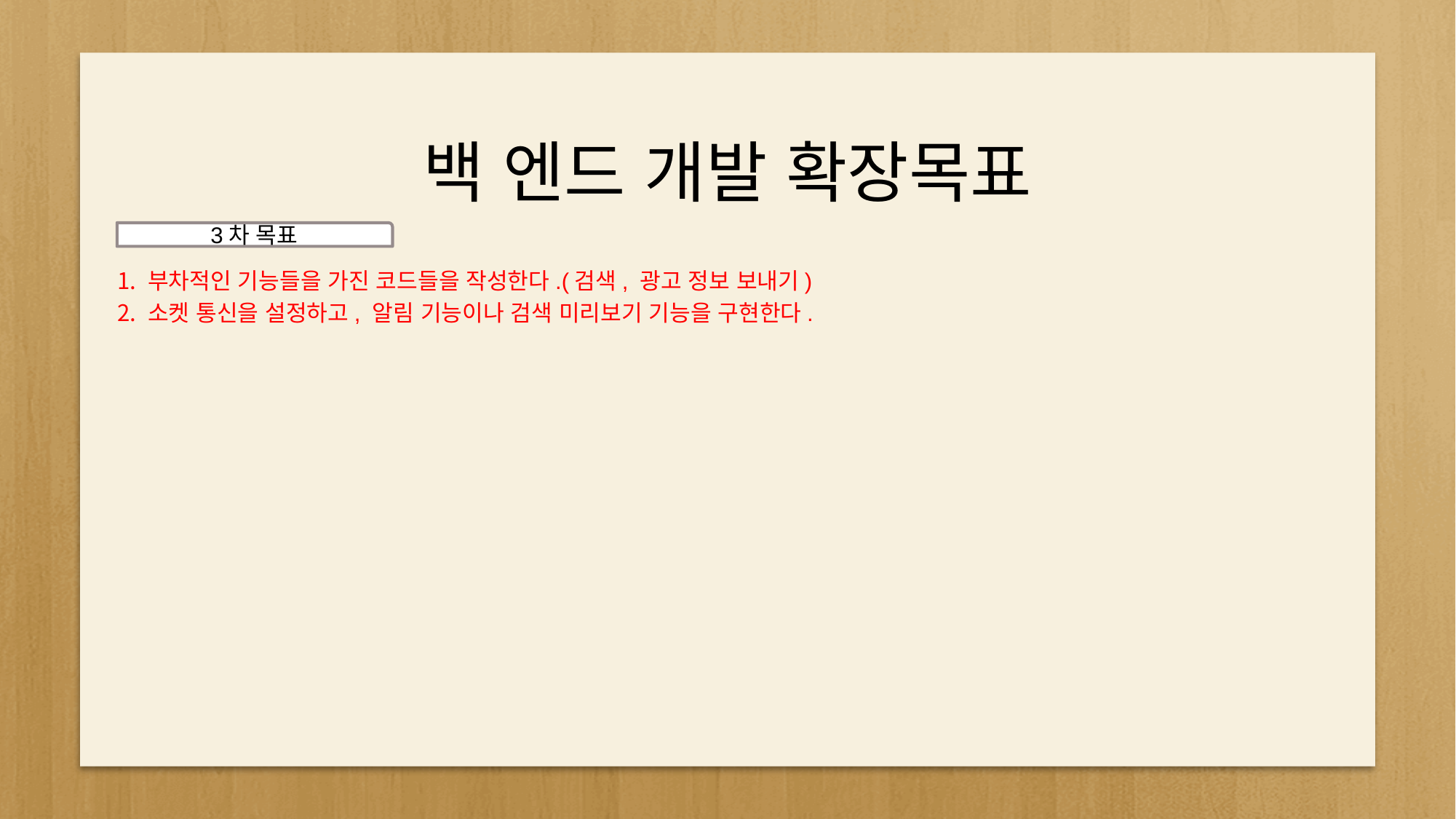

# 백 엔드 개발 확장목표
3차 목표
부차적인 기능들을 가진 코드들을 작성한다.(검색, 광고 정보 보내기)
소켓 통신을 설정하고, 알림 기능이나 검색 미리보기 기능을 구현한다.